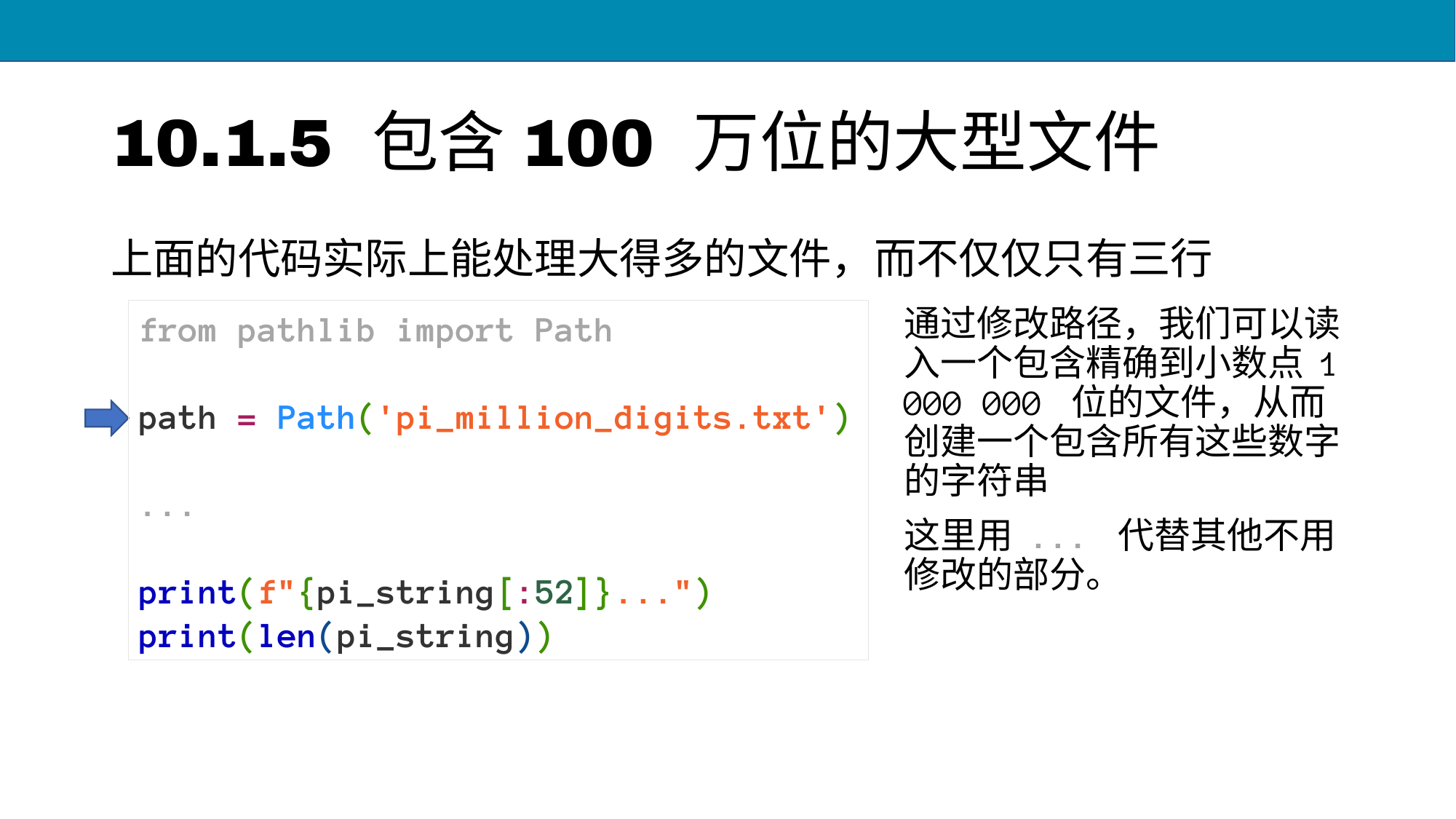

# 10.1.5 包含100 万位的大型文件
上面的代码实际上能处理大得多的文件，而不仅仅只有三行

from pathlib import Path
path = Path('pi_million_digits.txt')

...
print(f"{pi_string[:52]}...")
print(len(pi_string))
通过修改路径，我们可以读入一个包含精确到小数点 1 000 000 位的文件，从而创建一个包含所有这些数字的字符串
这里用 ... 代替其他不用修改的部分。